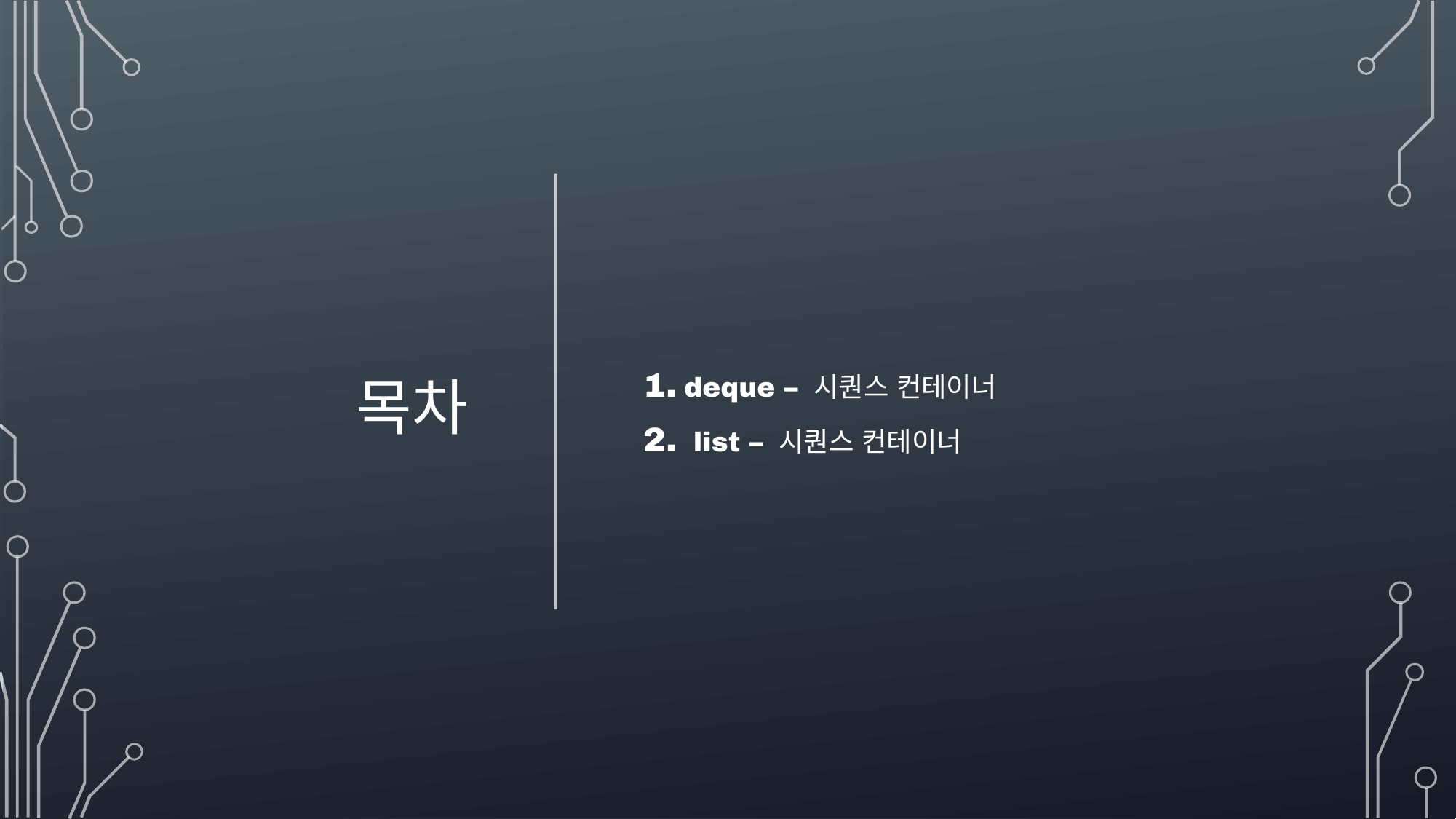

# 목차
deque – 시퀀스 컨테이너
 list – 시퀀스 컨테이너